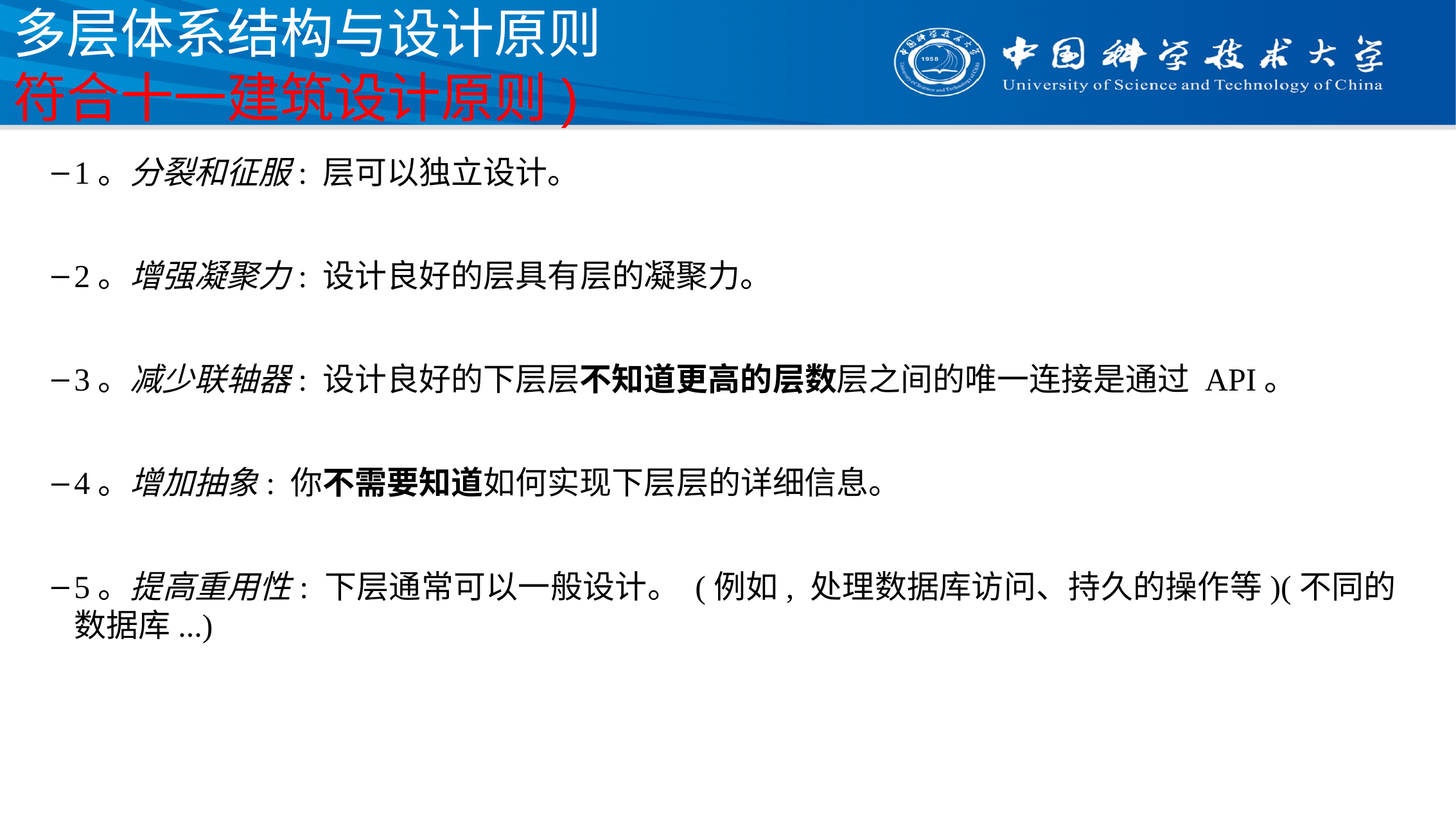

# 多层体系结构与设计原则 符合十一建筑设计原则)
1。分裂和征服: 层可以独立设计。

2。增强凝聚力: 设计良好的层具有层的凝聚力。

3。减少联轴器: 设计良好的下层层不知道更高的层数层之间的唯一连接是通过 API。

4。增加抽象: 你不需要知道如何实现下层层的详细信息。

5。提高重用性: 下层通常可以一般设计。 (例如, 处理数据库访问、持久的操作等)(不同的数据库...)